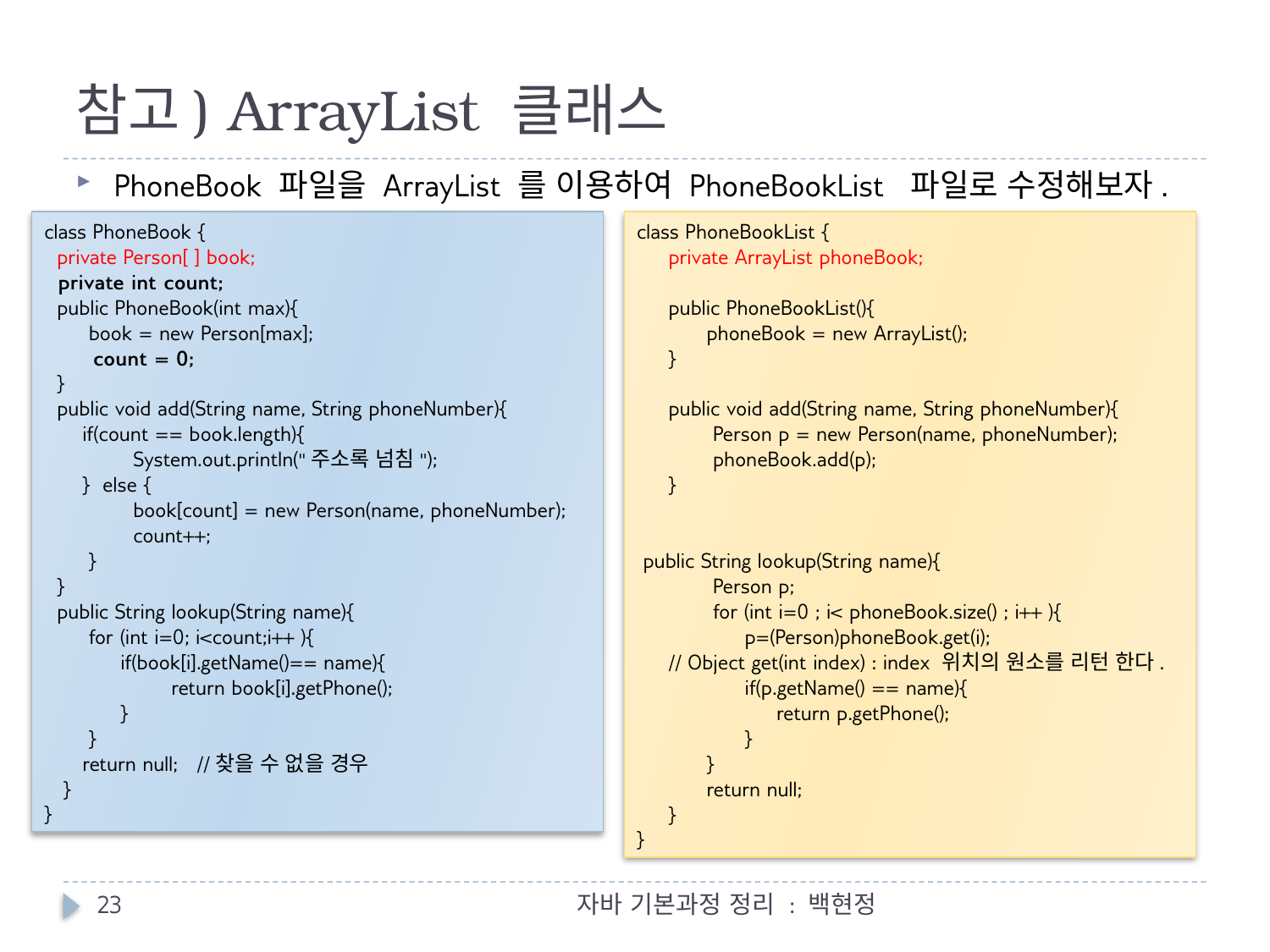

# 참고) ArrayList 클래스
PhoneBook 파일을 ArrayList 를 이용하여 PhoneBookList  파일로 수정해보자.

class PhoneBook {
  private Person[ ] book;
  private int count;
  public PhoneBook(int max){
       book = new Person[max];
       count = 0;
  }
  public void add(String name, String phoneNumber){
      if(count == book.length){
              System.out.println("주소록 넘침");
      }  else {
              book[count] = new Person(name, phoneNumber);
              count++;
       }
  }
  public String lookup(String name){
       for (int i=0; i<count;i++ ){
            if(book[i].getName()== name){
	return book[i].getPhone();
            }
       }
      return null;   //찾을 수 없을 경우
   }
}
class PhoneBookList {
     private ArrayList phoneBook;

     public PhoneBookList(){
           phoneBook = new ArrayList();
     }

     public void add(String name, String phoneNumber){
            Person p = new Person(name, phoneNumber);
            phoneBook.add(p);
     }

 public String lookup(String name){
            Person p;
            for (int i=0 ; i< phoneBook.size() ; i++ ){
                 p=(Person)phoneBook.get(i);
     // Object get(int index) : index 위치의 원소를 리턴 한다.
                 if(p.getName() == name){
	  return p.getPhone();
                 }
           }
           return null;
     }
}
23
자바 기본과정 정리 : 백현정